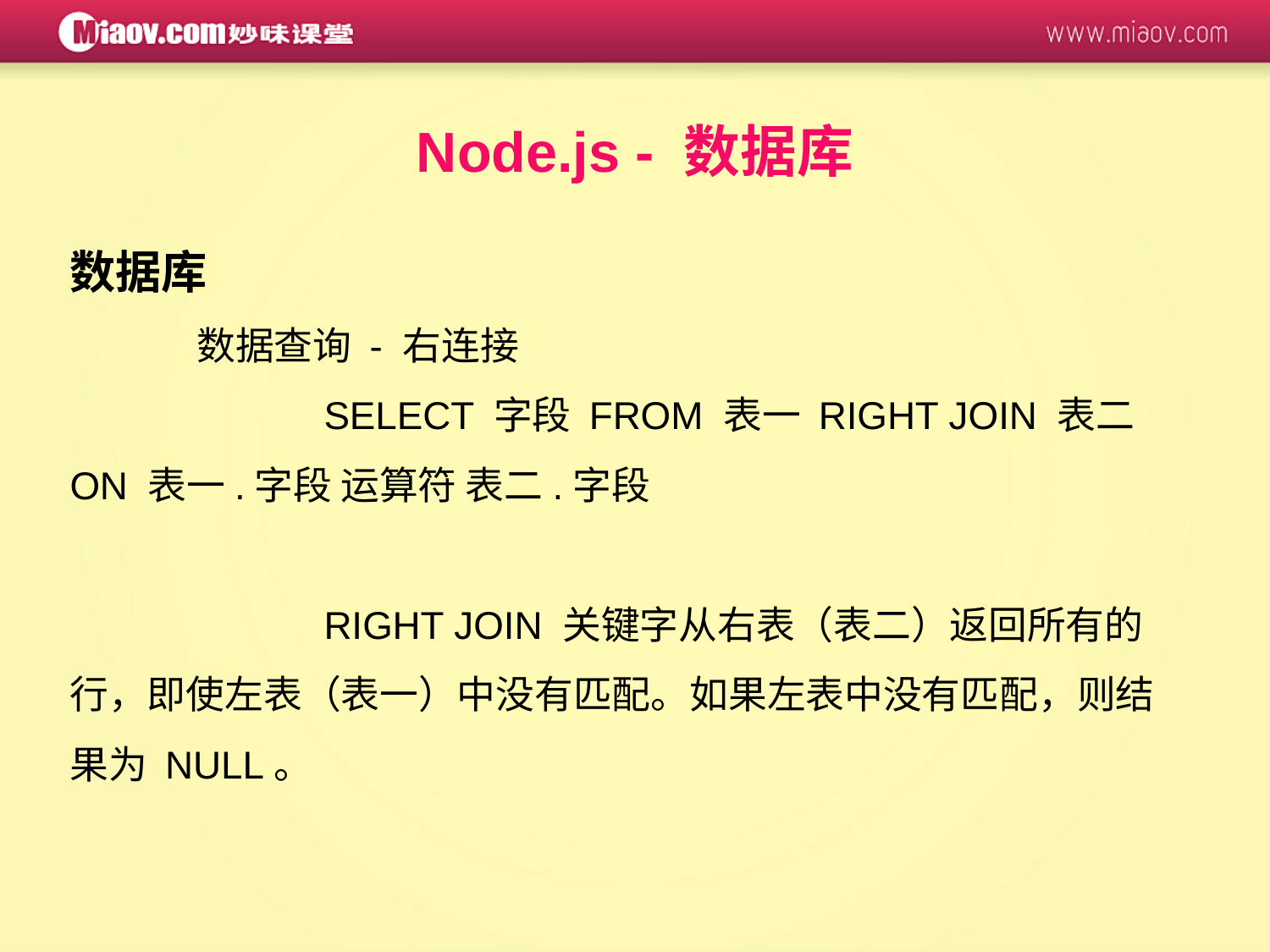

Node.js - 数据库
数据库
	数据查询 - 右连接
		SELECT 字段 FROM 表一 RIGHT JOIN 表二
ON 表一.字段 运算符 表二.字段

		RIGHT JOIN 关键字从右表（表二）返回所有的行，即使左表（表一）中没有匹配。如果左表中没有匹配，则结果为 NULL。